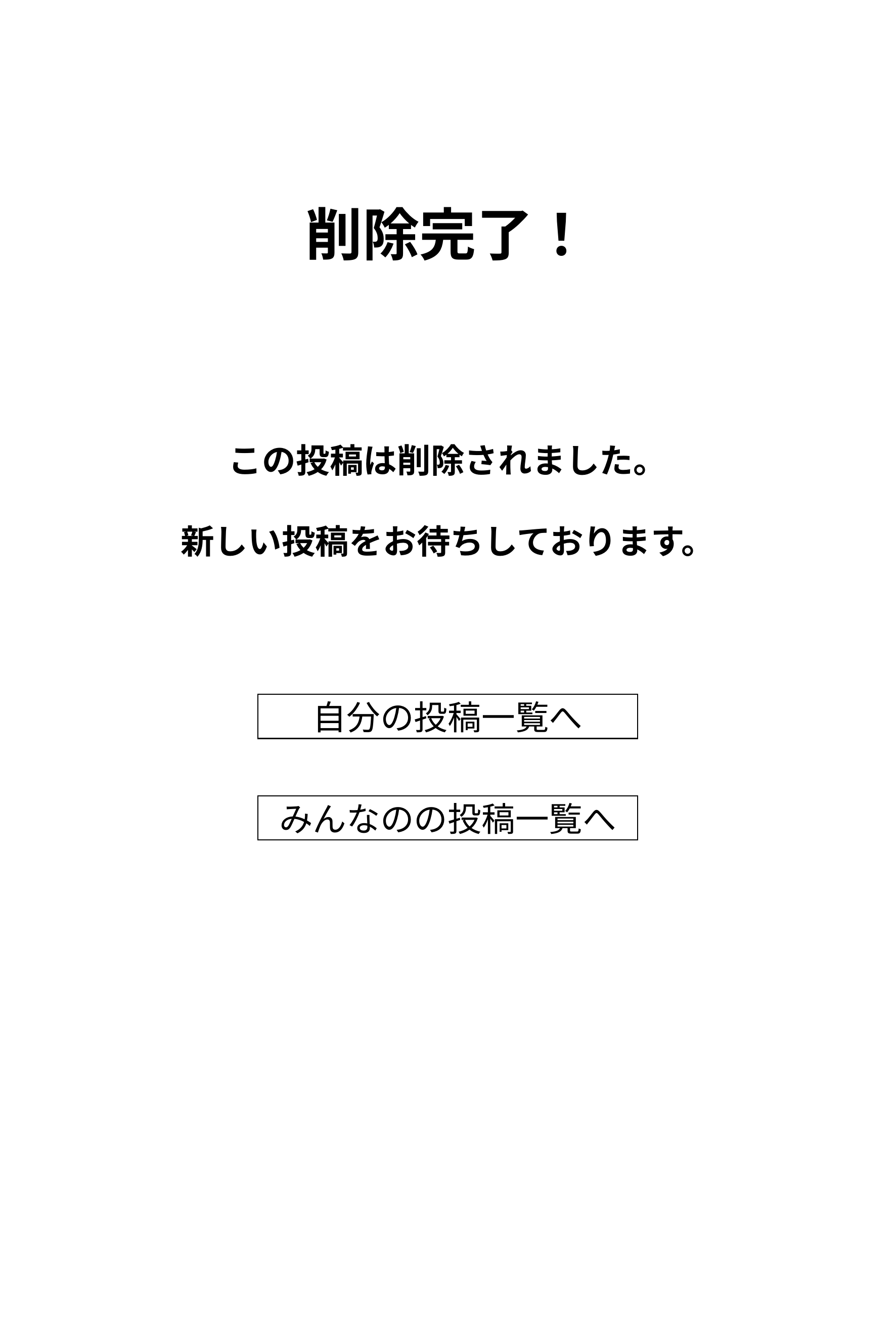

削除完了！
この投稿は削除されました。

新しい投稿をお待ちしております。
自分の投稿一覧へ
みんなのの投稿一覧へ